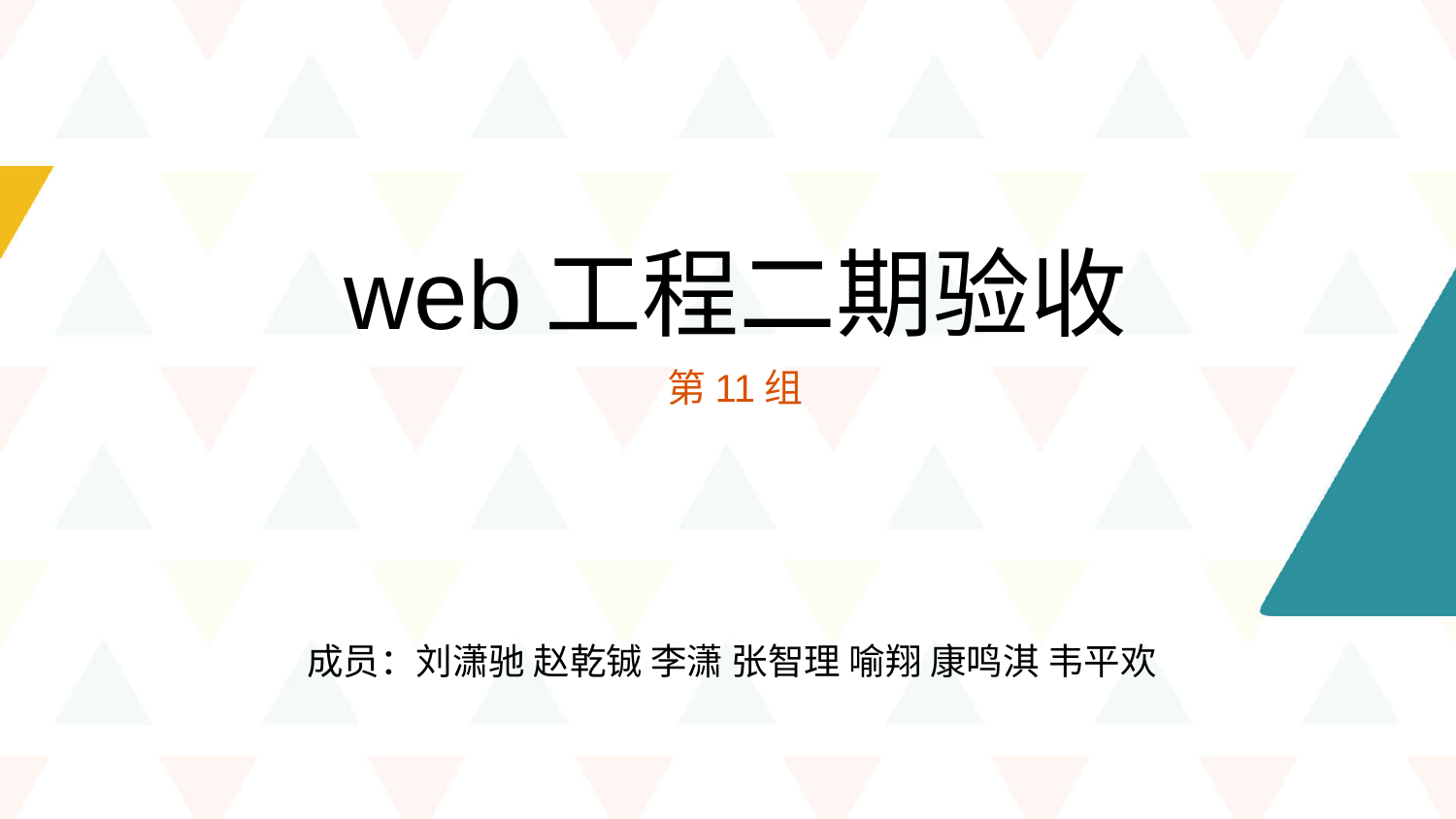

web工程二期验收
第11组

成员：刘潇驰 赵乾铖 李潇 张智理 喻翔 康鸣淇 韦平欢